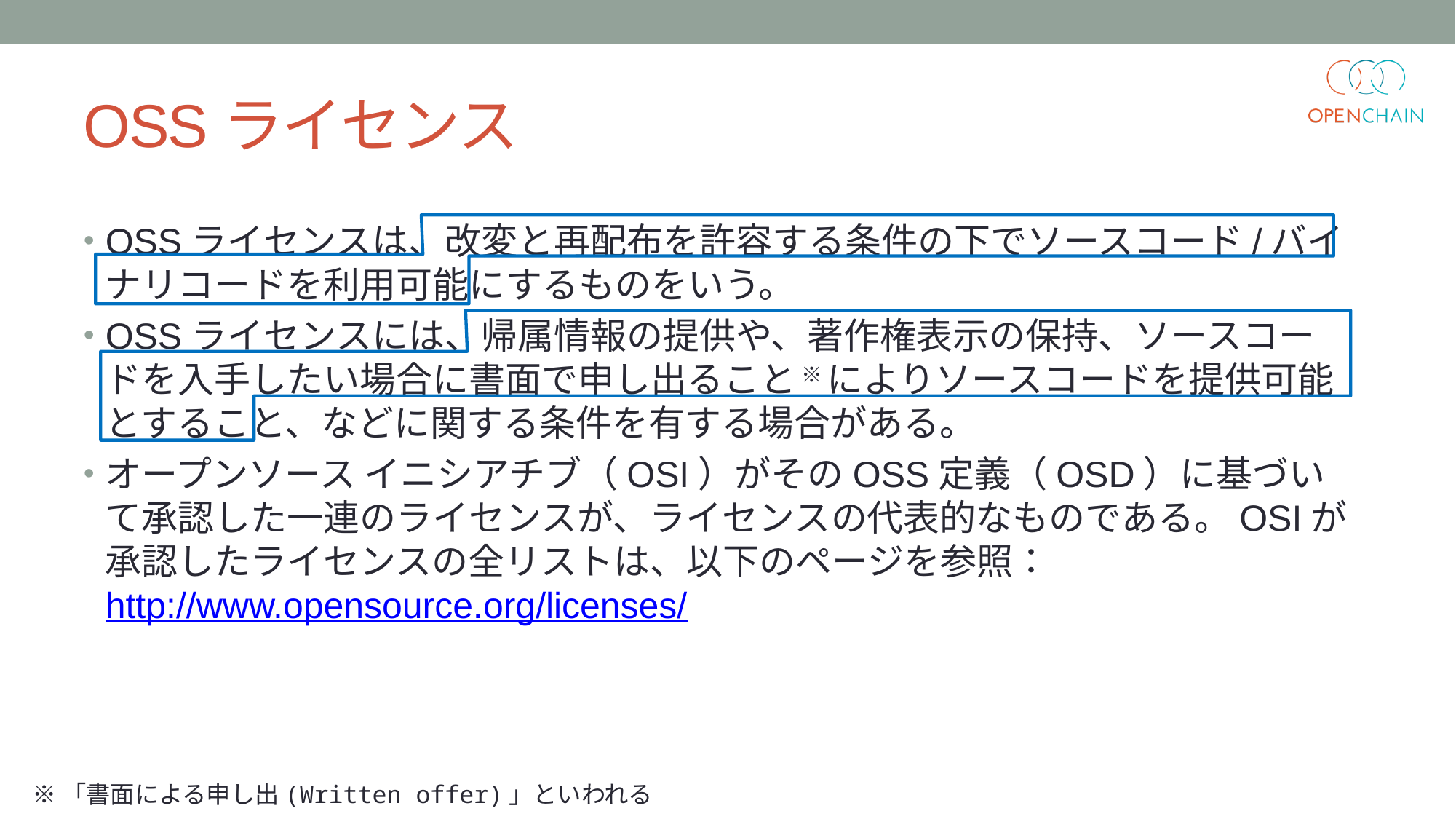

# OSSライセンス
OSSライセンスは、改変と再配布を許容する条件の下でソースコード/バイナリコードを利用可能にするものをいう。
OSSライセンスには、帰属情報の提供や、著作権表示の保持、ソースコードを入手したい場合に書面で申し出ること ※ によりソースコードを提供可能とすること、などに関する条件を有する場合がある。
オープンソース イニシアチブ（OSI）がそのOSS定義（OSD）に基づいて承認した一連のライセンスが、ライセンスの代表的なものである。OSIが承認したライセンスの全リストは、以下のページを参照：
http://www.opensource.org/licenses/

※「書面による申し出(Written offer)」といわれる